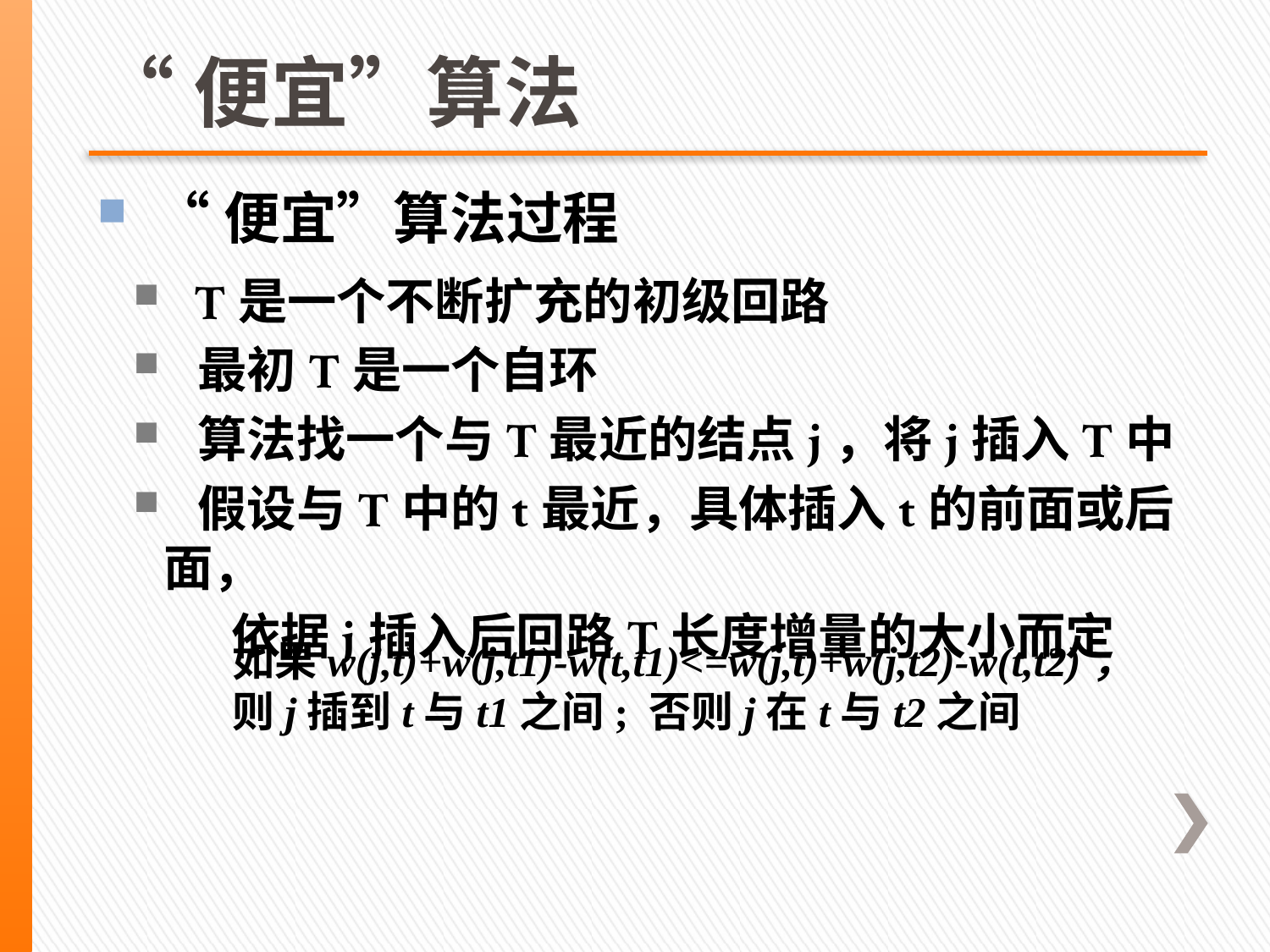

# “便宜”算法
  “便宜”算法过程
   T是一个不断扩充的初级回路
  最初T是一个自环
  算法找一个与T最近的结点j，将j插入T中
  假设与T中的t最近，具体插入t的前面或后面，
     依据j插入后回路T长度增量的大小而定
如果w(j,t)+w(j,t1)-w(t,t1)<=w(j,t)+w(j,t2)-w(t,t2)，
则j插到t与t1之间; 否则j在t与t2之间